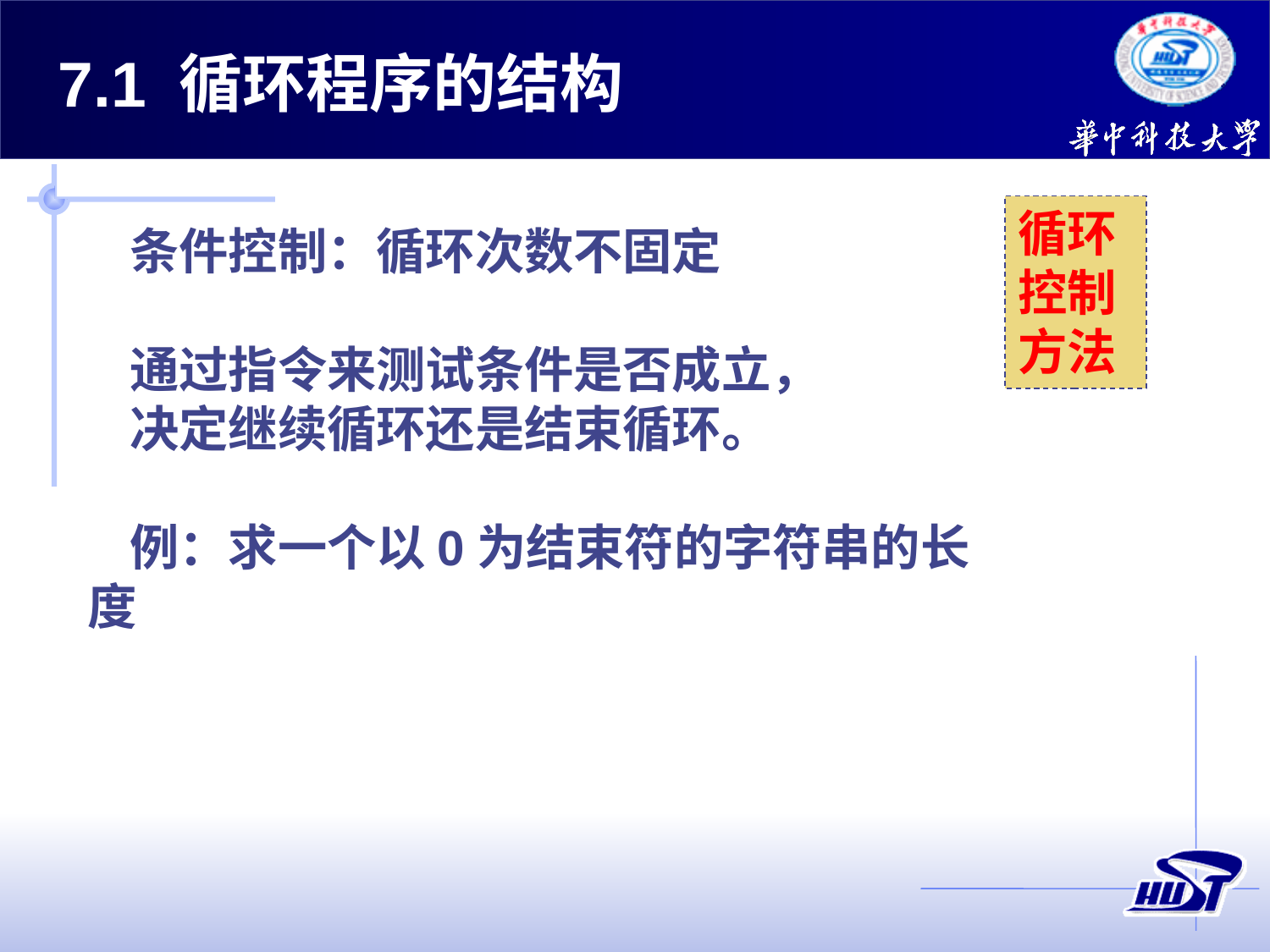

7.1 循环程序的结构
循环
控制
方法
条件控制：循环次数不固定

通过指令来测试条件是否成立，
决定继续循环还是结束循环。

例：求一个以0为结束符的字符串的长度